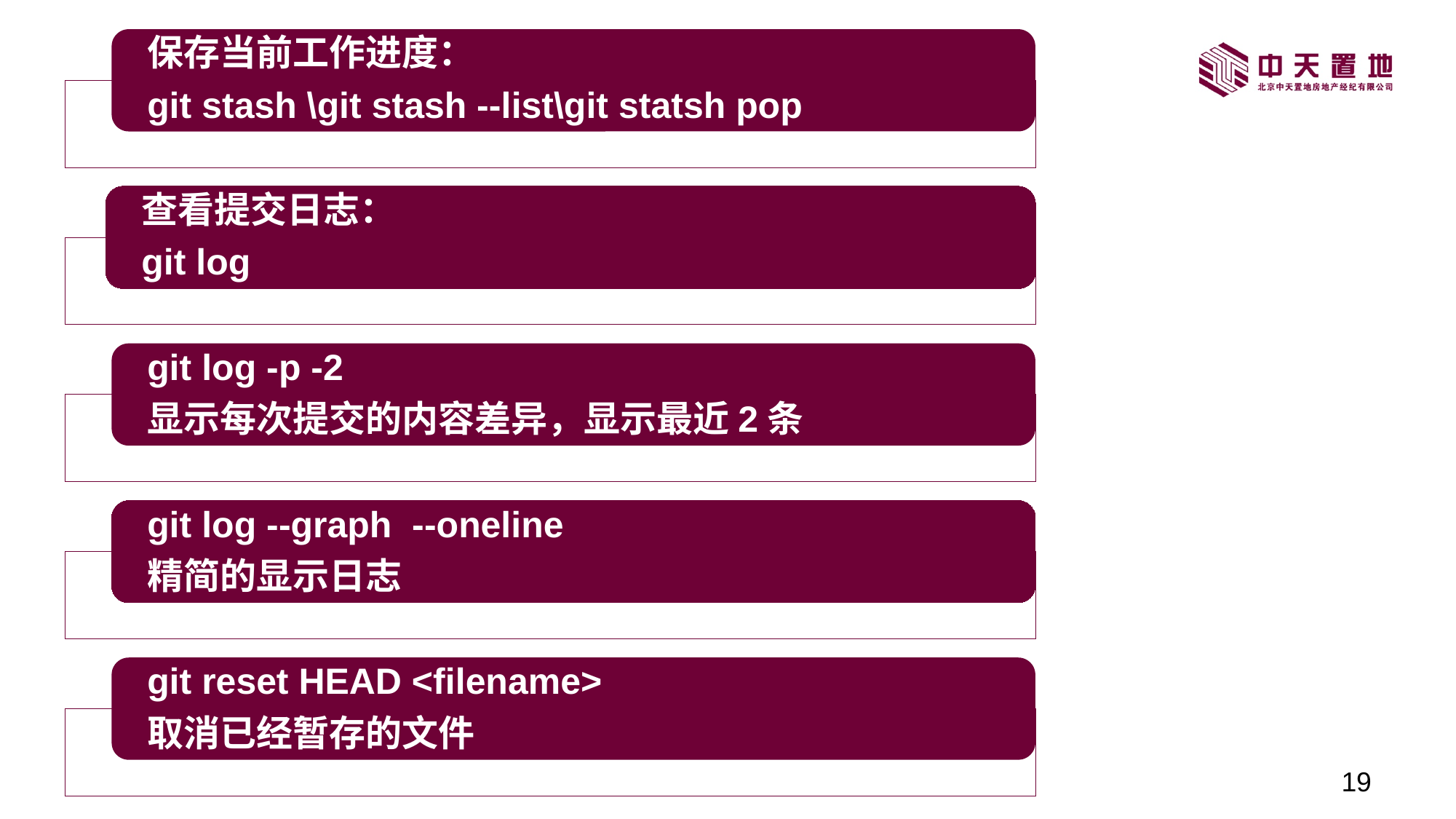

保存当前工作进度：
git stash \git stash --list\git statsh pop
查看提交日志：
git log
git log -p -2
显示每次提交的内容差异，显示最近2条
git log --graph  --oneline
精简的显示日志
git reset HEAD <filename>
取消已经暂存的文件
19